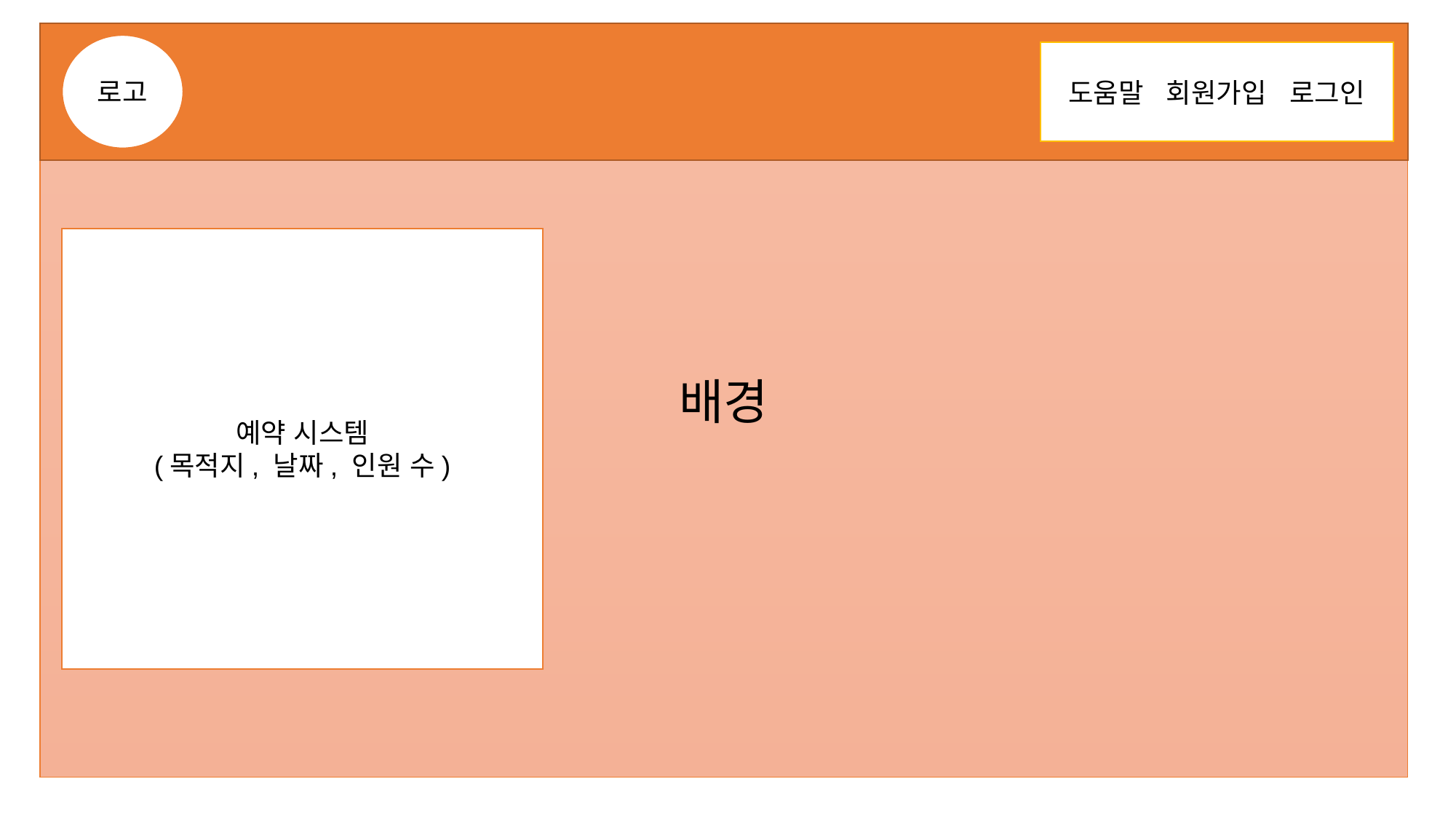

배경

로고
도움말   회원가입   로그인
예약 시스템
(목적지, 날짜, 인원 수)